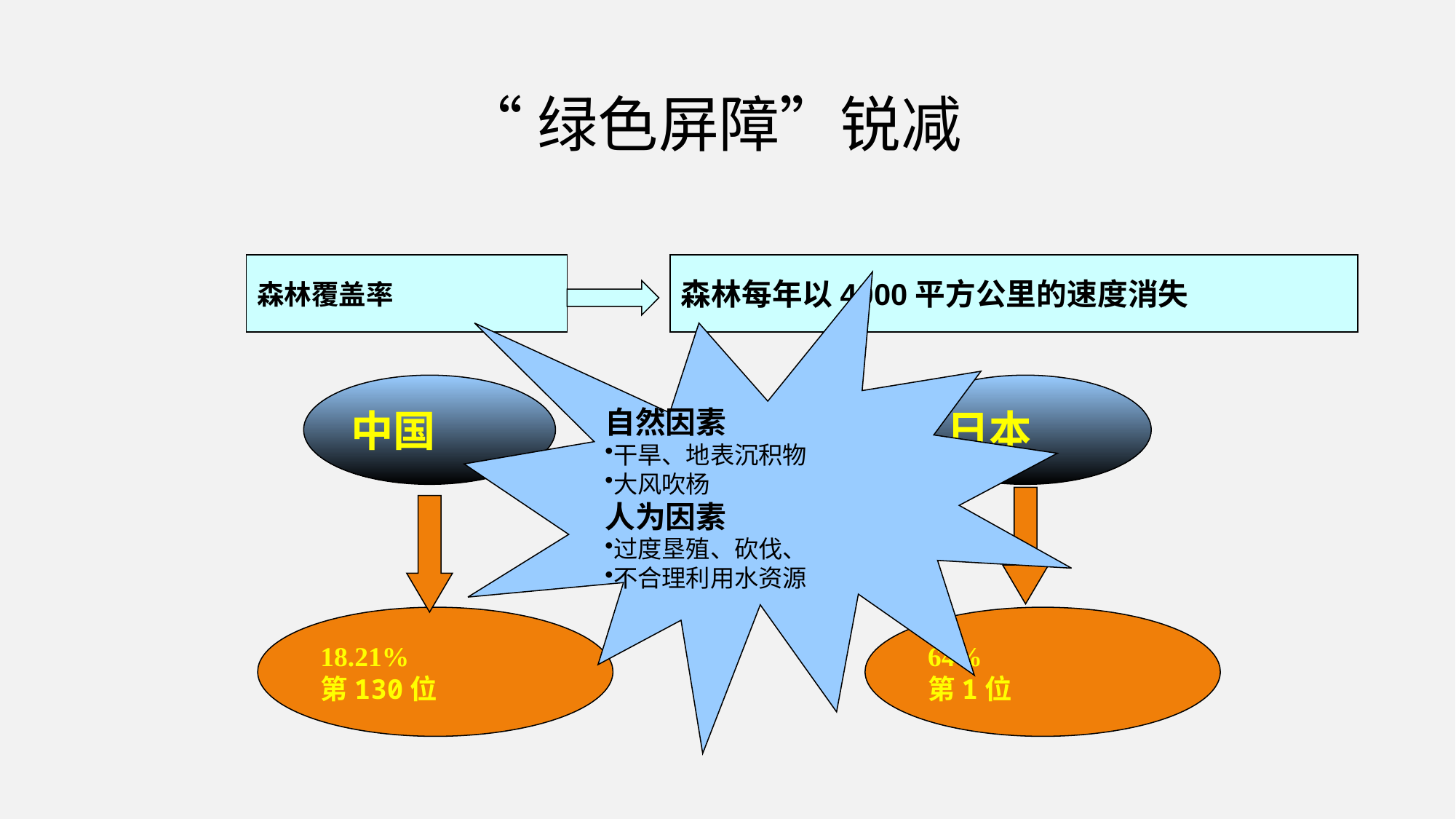

# “绿色屏障”锐减
森林覆盖率
森林每年以4000平方公里的速度消失
自然因素
干旱、地表沉积物
大风吹杨
人为因素
过度垦殖、砍伐、
不合理利用水资源

中国
日本

18.21%
第130位
64%
第1位